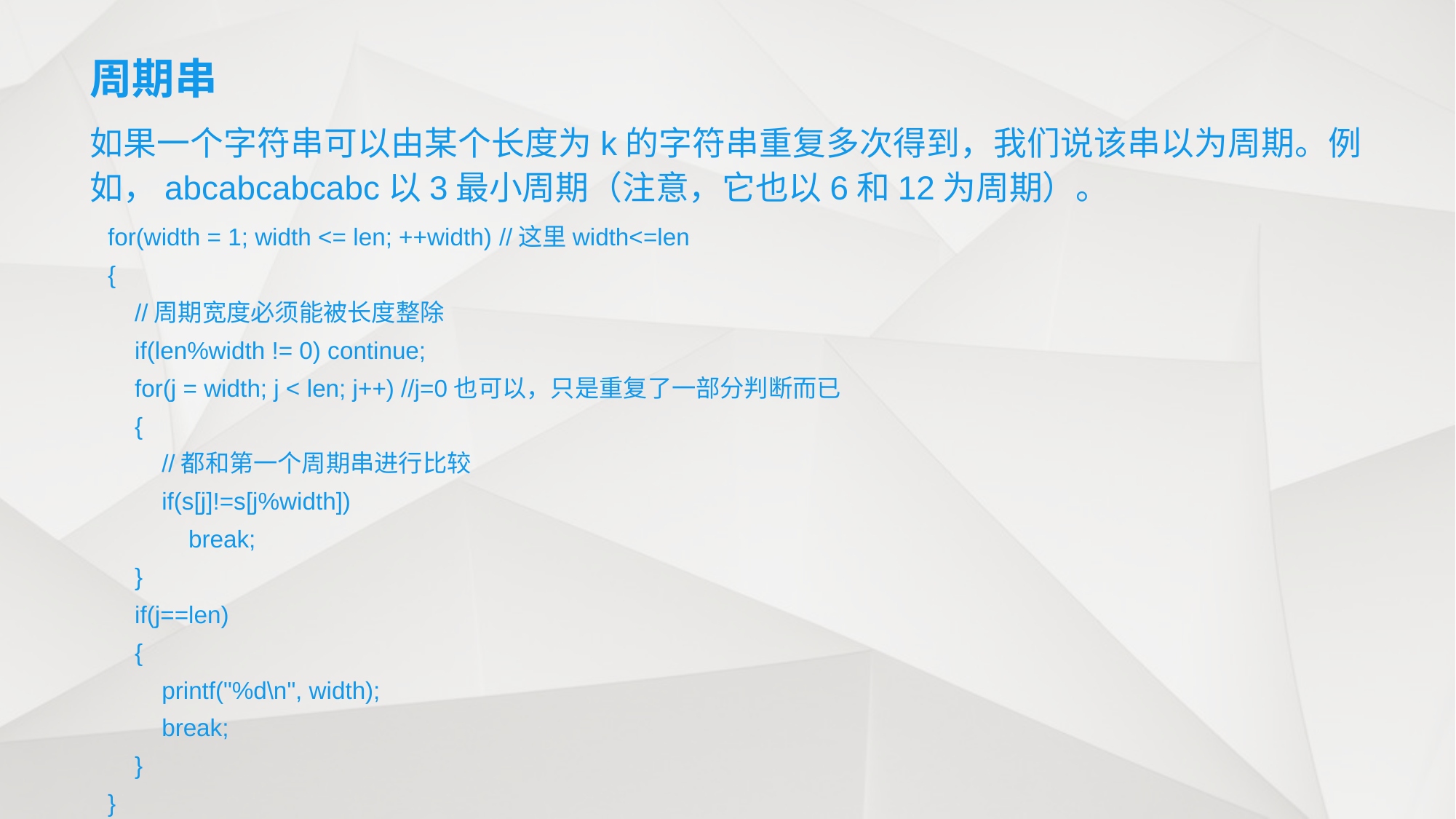

# 周期串
如果一个字符串可以由某个长度为k的字符串重复多次得到，我们说该串以为周期。例如，abcabcabcabc以3最小周期（注意，它也以6和12为周期）。
for(width = 1; width <= len; ++width) //这里width<=len
{
    //周期宽度必须能被长度整除
    if(len%width != 0) continue;
    for(j = width; j < len; j++) //j=0也可以，只是重复了一部分判断而已
    {
        //都和第一个周期串进行比较
        if(s[j]!=s[j%width])
            break;
    }
    if(j==len)
    {
        printf("%d\n", width);
        break;
    }
}